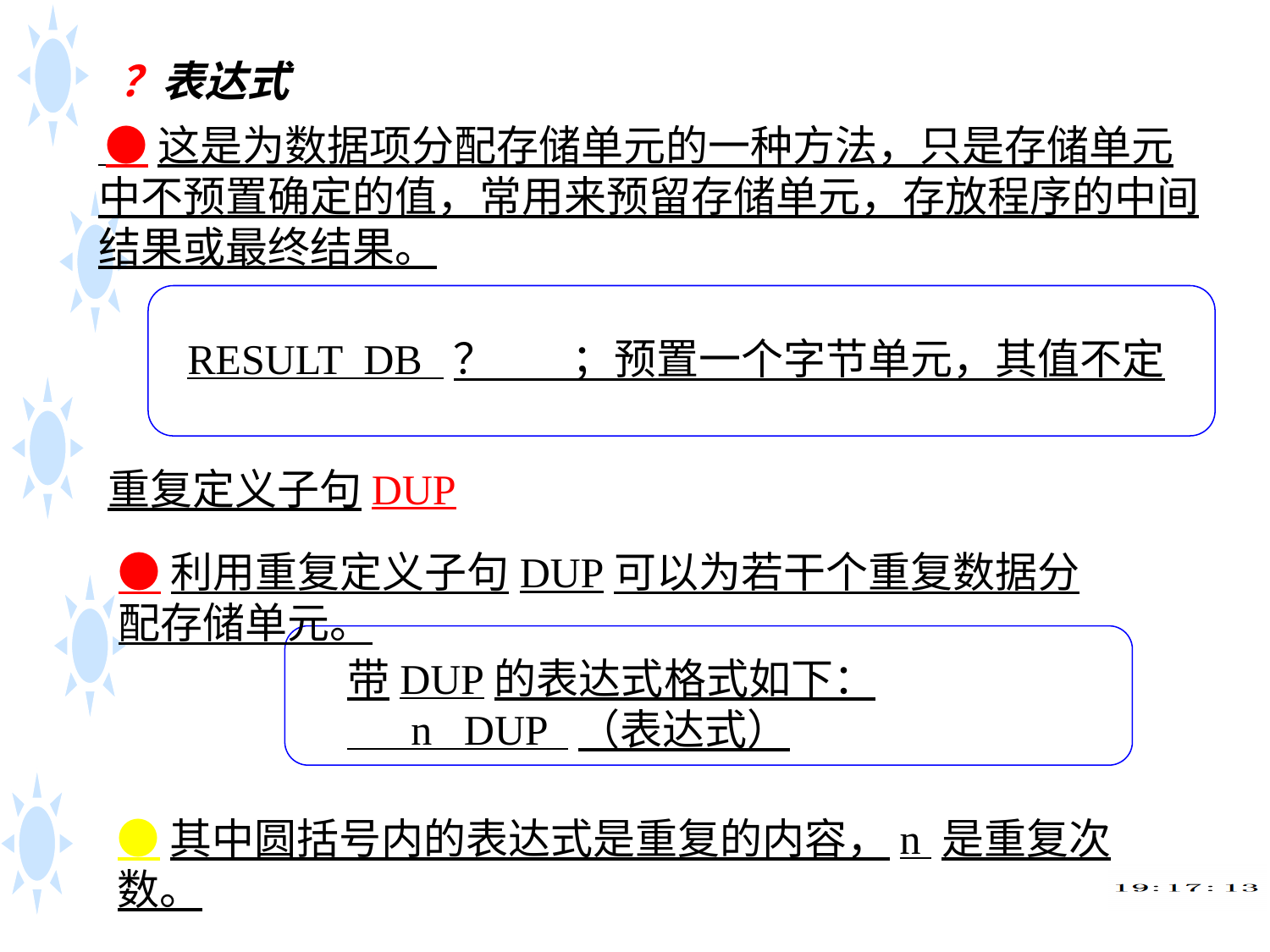

？表达式
 ●这是为数据项分配存储单元的一种方法，只是存储单元中不预置确定的值，常用来预留存储单元，存放程序的中间结果或最终结果。

RESULT  DB  ？        ；预置一个字节单元，其值不定
重复定义子句DUP
●利用重复定义子句DUP可以为若干个重复数据分配存储单元。

带DUP的表达式格式如下：
      n   DUP  （表达式）
●其中圆括号内的表达式是重复的内容，n 是重复次数。
64